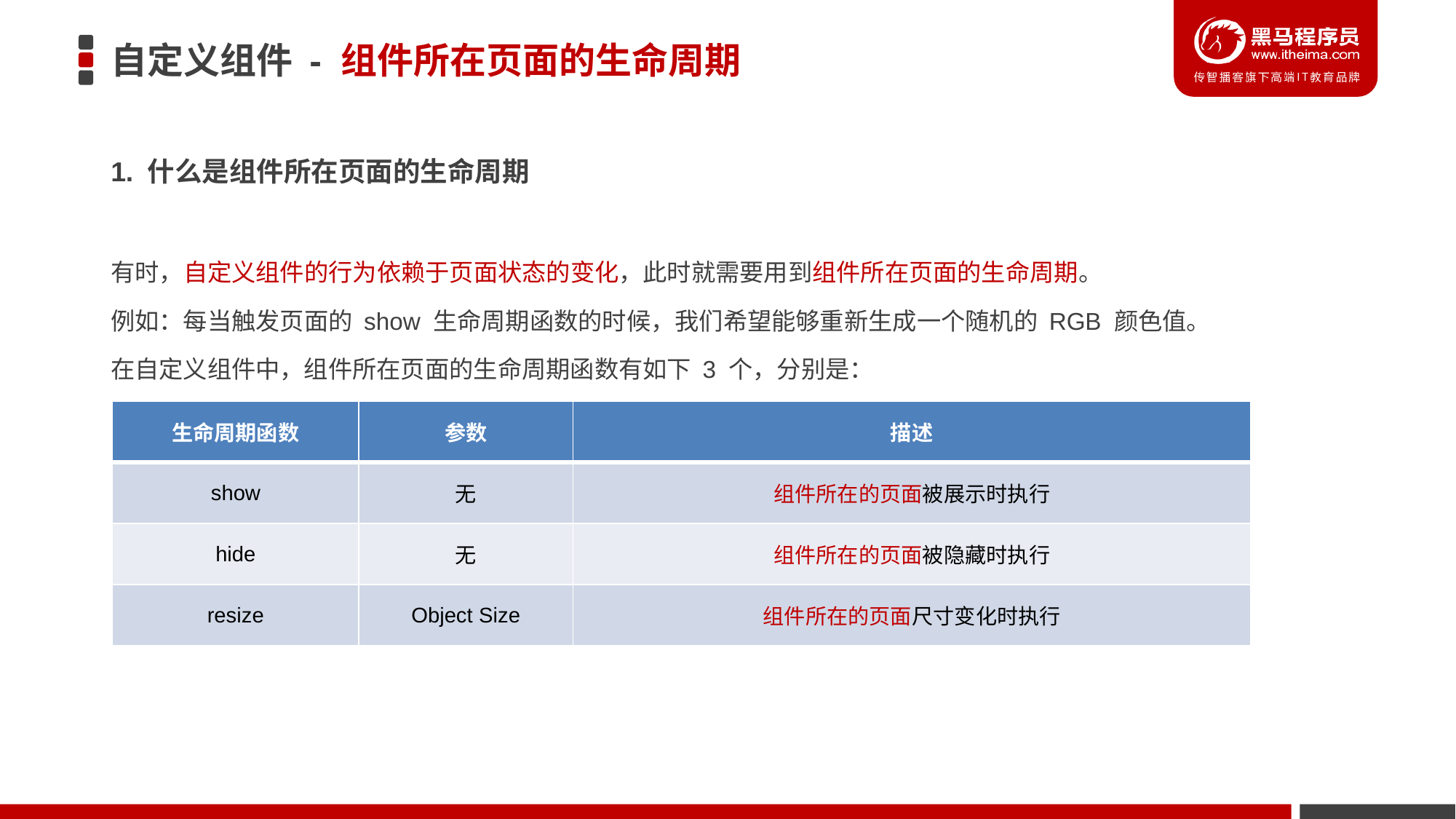

# 自定义组件 - 组件所在页面的生命周期
1. 什么是组件所在页面的生命周期
有时，自定义组件的行为依赖于页面状态的变化，此时就需要用到组件所在页面的生命周期。
例如：每当触发页面的 show 生命周期函数的时候，我们希望能够重新生成一个随机的 RGB 颜色值。
在自定义组件中，组件所在页面的生命周期函数有如下 3 个，分别是：
| 生命周期函数 | 参数 | 描述 |
| --- | --- | --- |
| show | 无 | 组件所在的页面被展示时执行 |
| hide | 无 | 组件所在的页面被隐藏时执行 |
| resize | Object Size | 组件所在的页面尺寸变化时执行 |